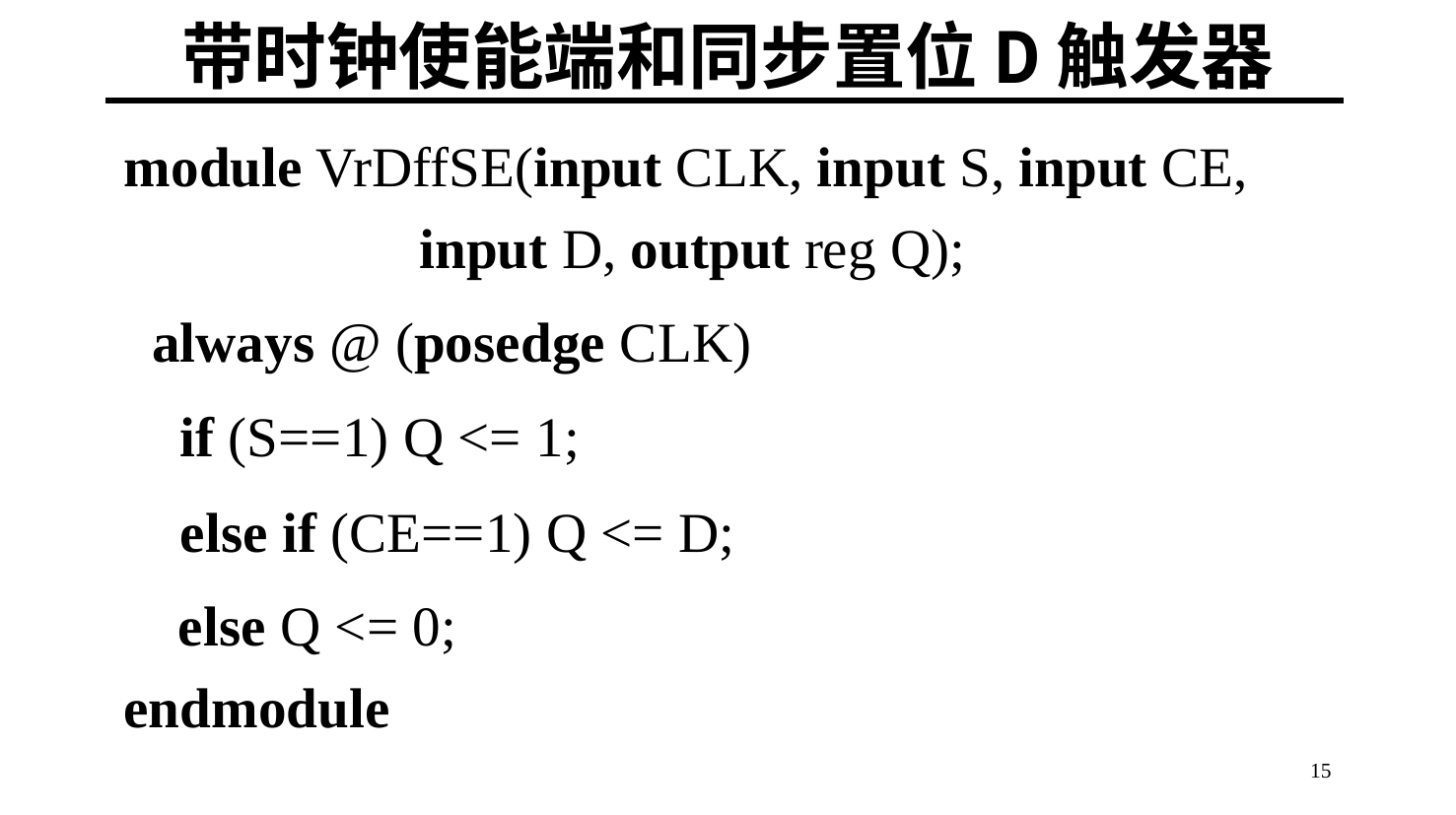

# 带时钟使能端和同步置位D触发器
module VrDffSE(input CLK, input S, input CE, 			input D, output reg Q);
  always @ (posedge CLK)
    if (S==1) Q <= 1;
    else if (CE==1) Q <= D;
else Q <= 0;
endmodule

15